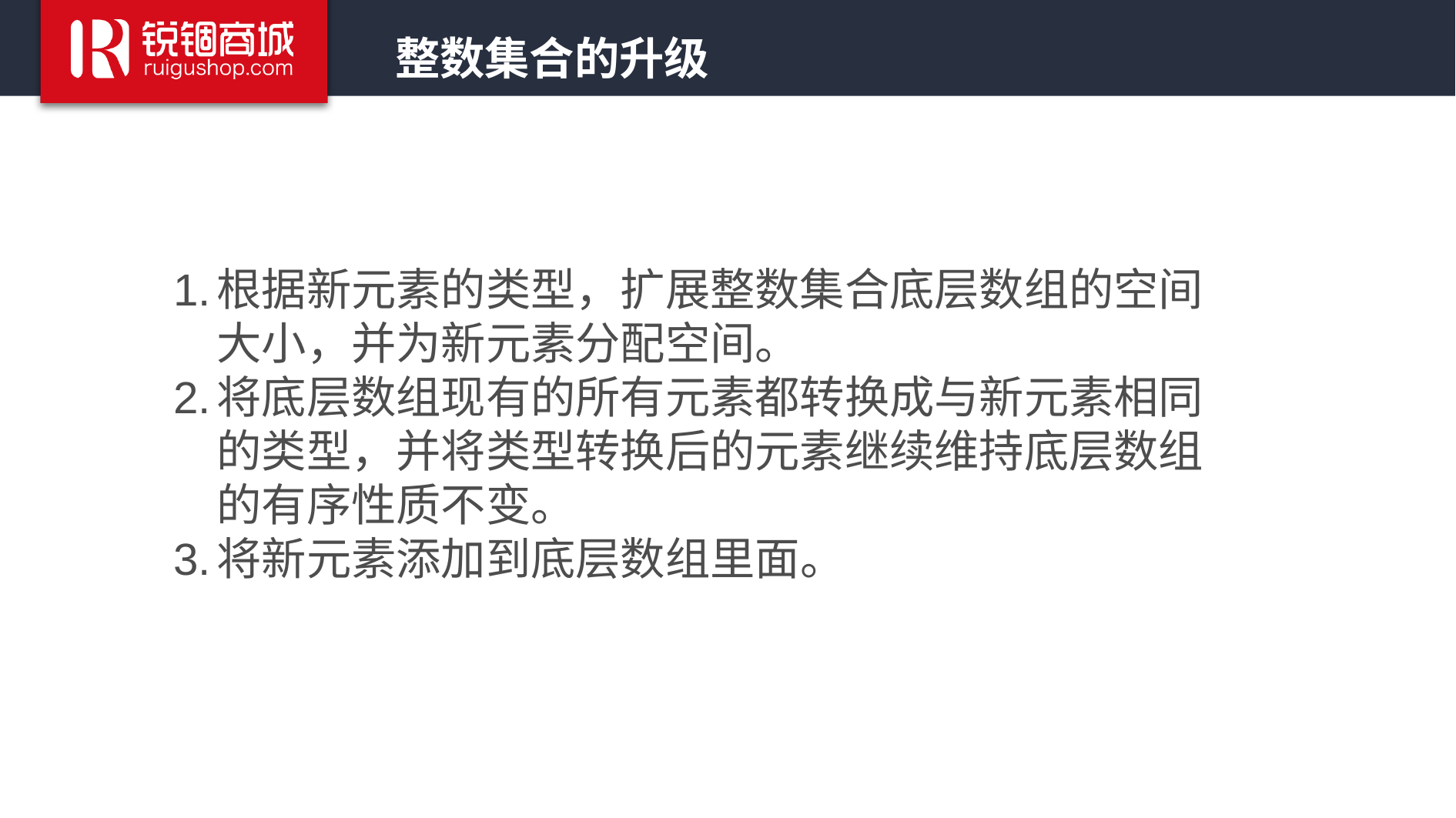

整数集合的升级
根据新元素的类型，扩展整数集合底层数组的空间大小，并为新元素分配空间。
将底层数组现有的所有元素都转换成与新元素相同的类型，并将类型转换后的元素继续维持底层数组的有序性质不变。
将新元素添加到底层数组里面。